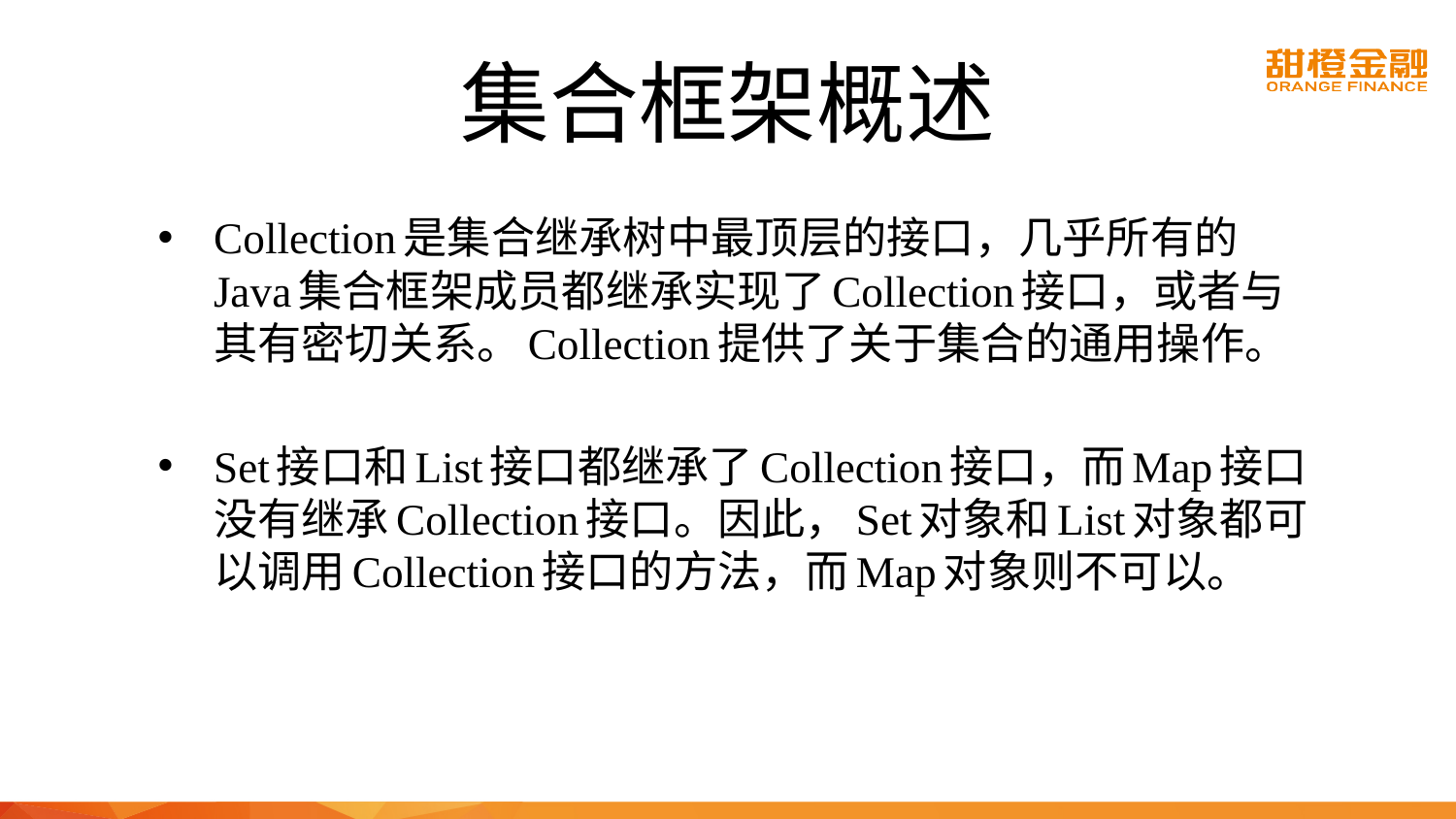

# 集合框架概述
Collection是集合继承树中最顶层的接口，几乎所有的Java集合框架成员都继承实现了Collection接口，或者与其有密切关系。Collection提供了关于集合的通用操作。

Set接口和List接口都继承了Collection接口，而Map接口没有继承Collection接口。因此，Set对象和List对象都可以调用Collection接口的方法，而Map对象则不可以。